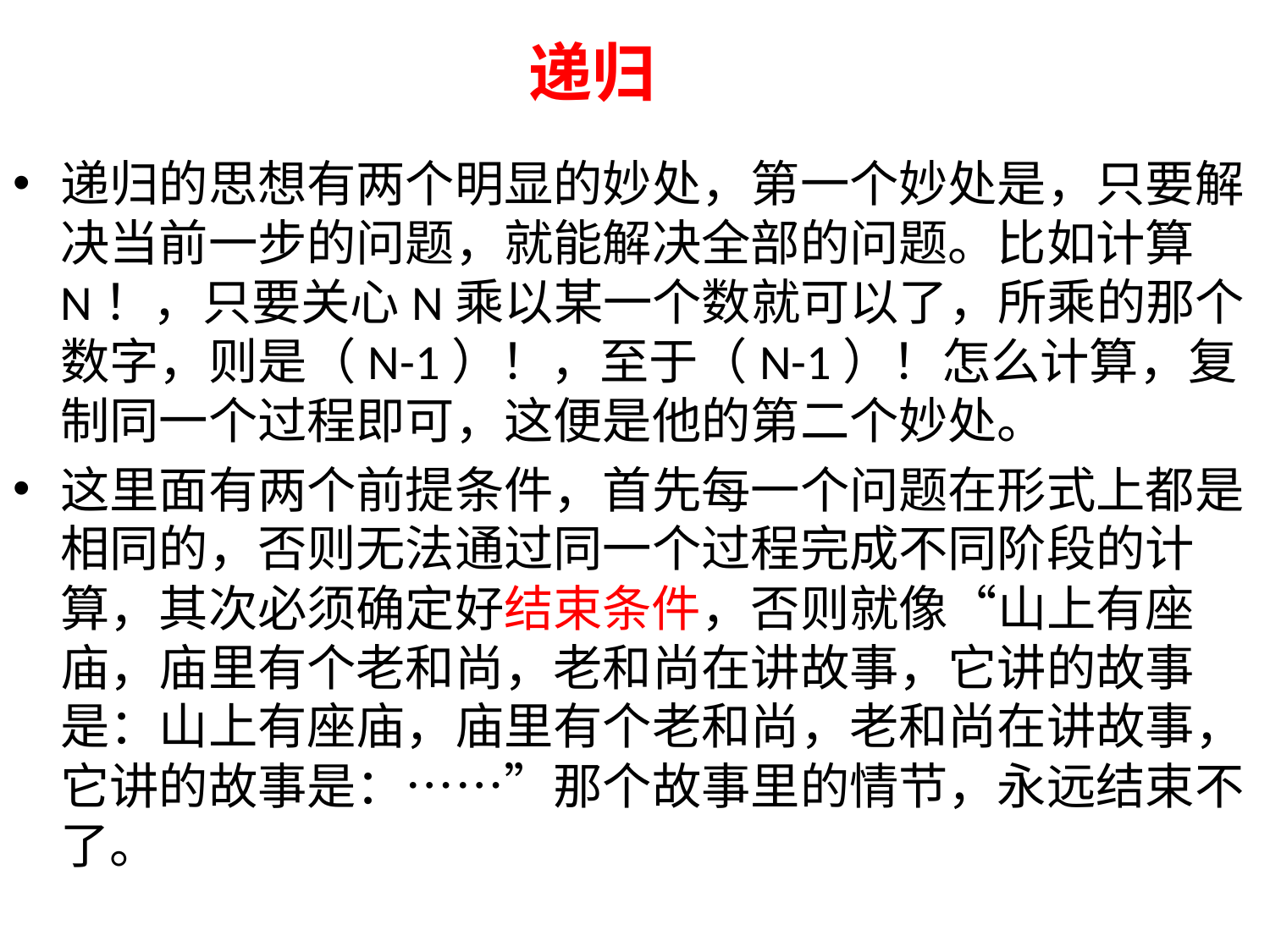

递归
递归的思想有两个明显的妙处，第一个妙处是，只要解决当前一步的问题，就能解决全部的问题。比如计算N！，只要关心N乘以某一个数就可以了，所乘的那个数字，则是（N-1）！，至于（N-1）！怎么计算，复制同一个过程即可，这便是他的第二个妙处。
这里面有两个前提条件，首先每一个问题在形式上都是相同的，否则无法通过同一个过程完成不同阶段的计算，其次必须确定好结束条件，否则就像“山上有座庙，庙里有个老和尚，老和尚在讲故事，它讲的故事是：山上有座庙，庙里有个老和尚，老和尚在讲故事，它讲的故事是：……”那个故事里的情节，永远结束不了。